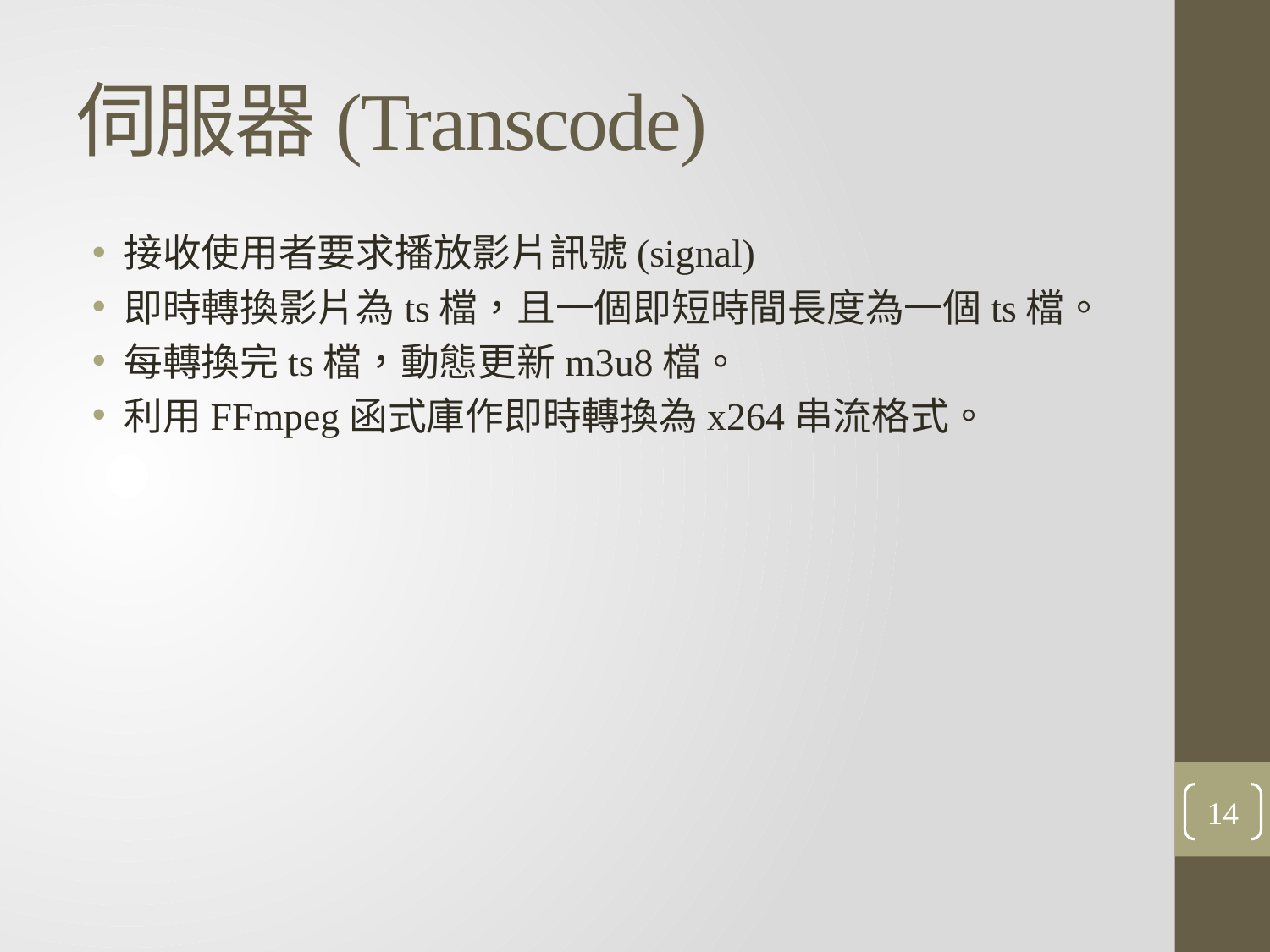

# 伺服器(Transcode)
接收使用者要求播放影片訊號(signal)
即時轉換影片為ts檔，且一個即短時間長度為一個ts檔。
每轉換完ts檔，動態更新m3u8檔。
利用FFmpeg函式庫作即時轉換為x264串流格式。

14